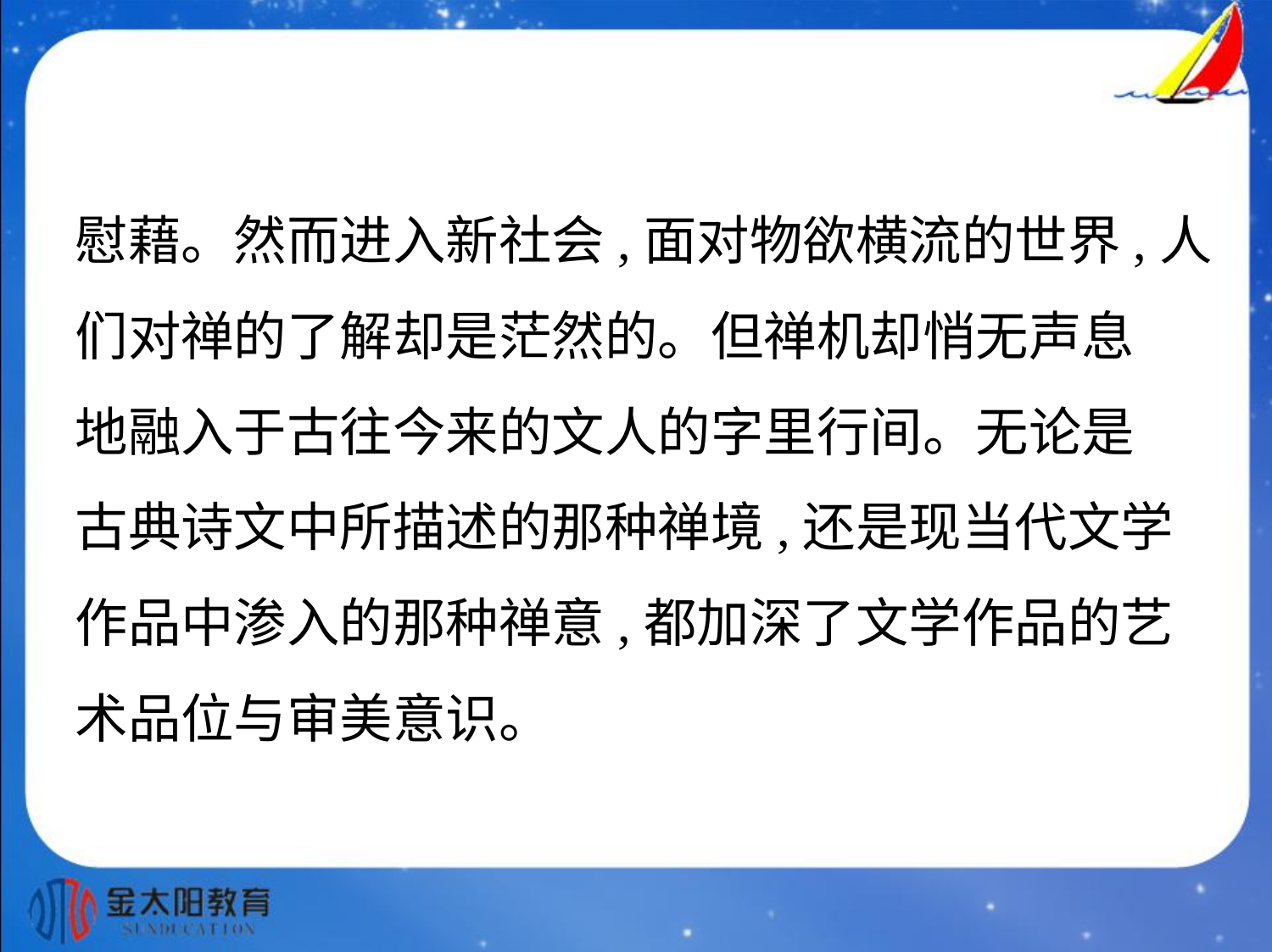

慰藉。然而进入新社会,面对物欲横流的世界,人
们对禅的了解却是茫然的。但禅机却悄无声息
地融入于古往今来的文人的字里行间。无论是
古典诗文中所描述的那种禅境,还是现当代文学
作品中渗入的那种禅意,都加深了文学作品的艺
术品位与审美意识。